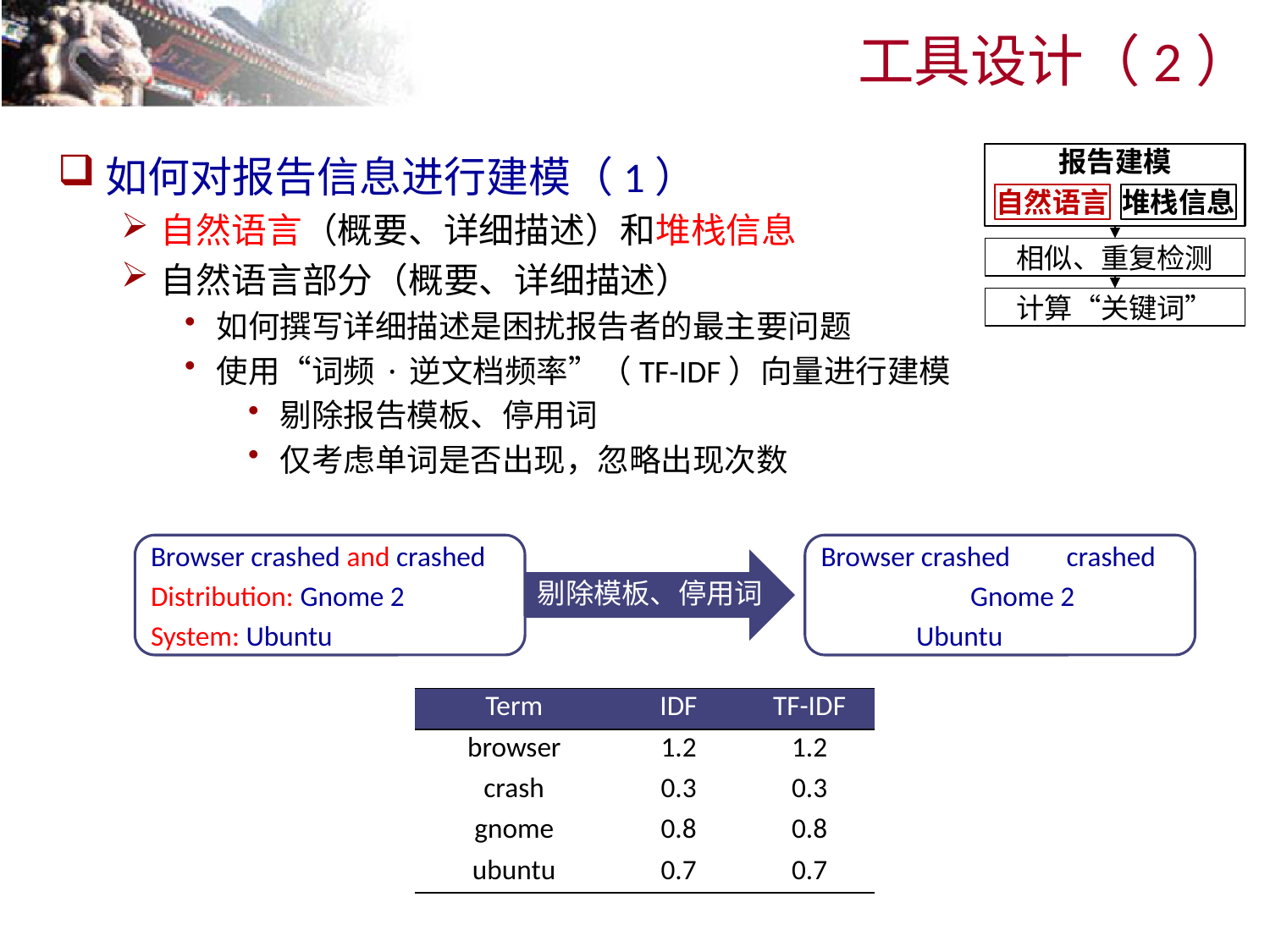

# 工具设计（2）
如何对报告信息进行建模（1）
自然语言（概要、详细描述）和堆栈信息
自然语言部分（概要、详细描述）
如何撰写详细描述是困扰报告者的最主要问题
使用“词频·逆文档频率”（TF-IDF）向量进行建模
剔除报告模板、停用词
仅考虑单词是否出现，忽略出现次数
报告建模
自然语言
堆栈信息
相似、重复检测
计算“关键词”
Browser crashed and crashed
Distribution: Gnome 2
System: Ubuntu
Browser crashed and crashed
Distribution: Gnome 2
System: Ubuntu

剔除模板、停用词
| Term | IDF | TF-IDF |
| --- | --- | --- |
| browser | 1.2 | 1.2 |
| crash | 0.3 | 0.3 |
| gnome | 0.8 | 0.8 |
| ubuntu | 0.7 | 0.7 |